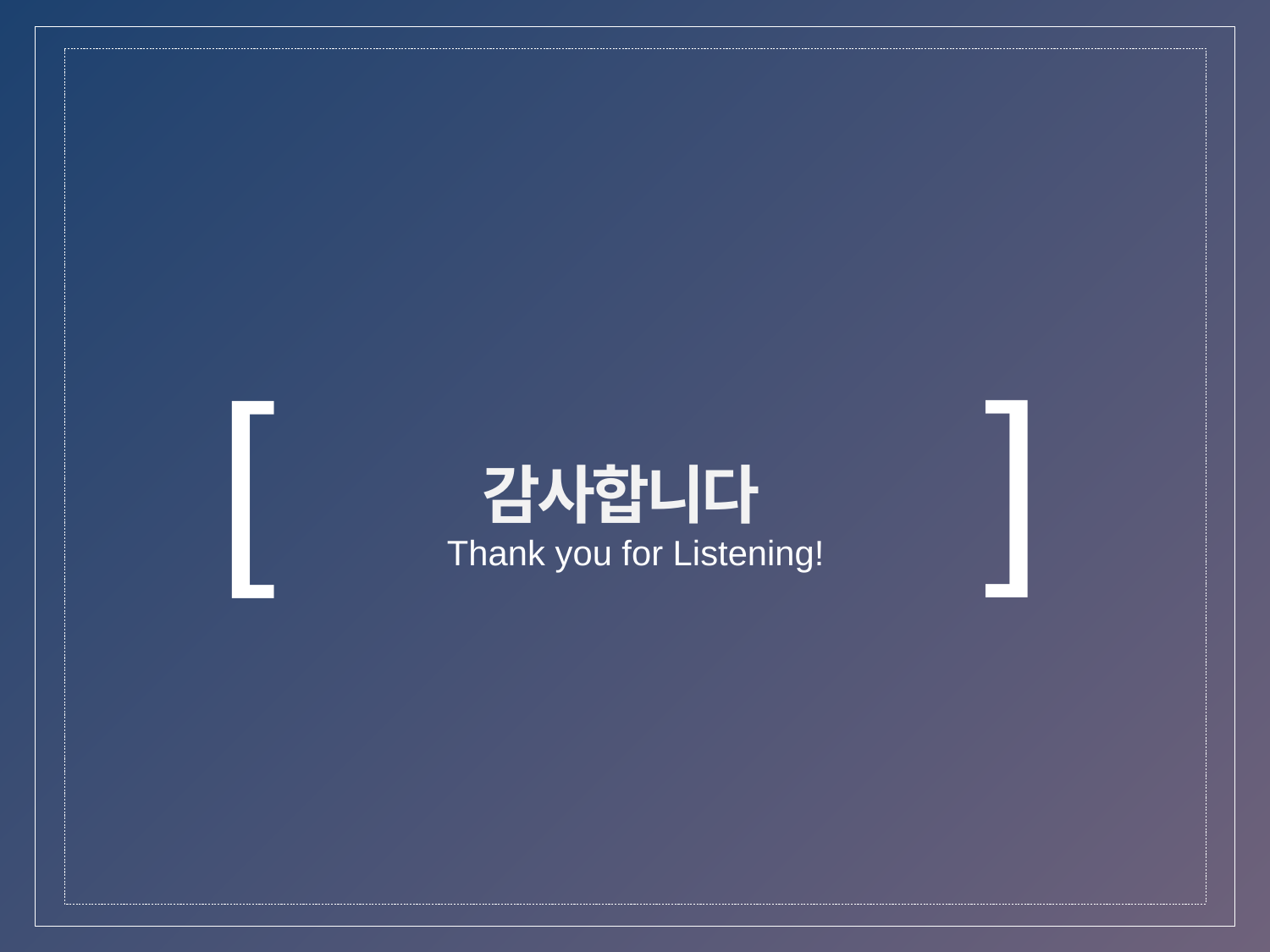

]
[

감사합니다
   Thank you for Listening!